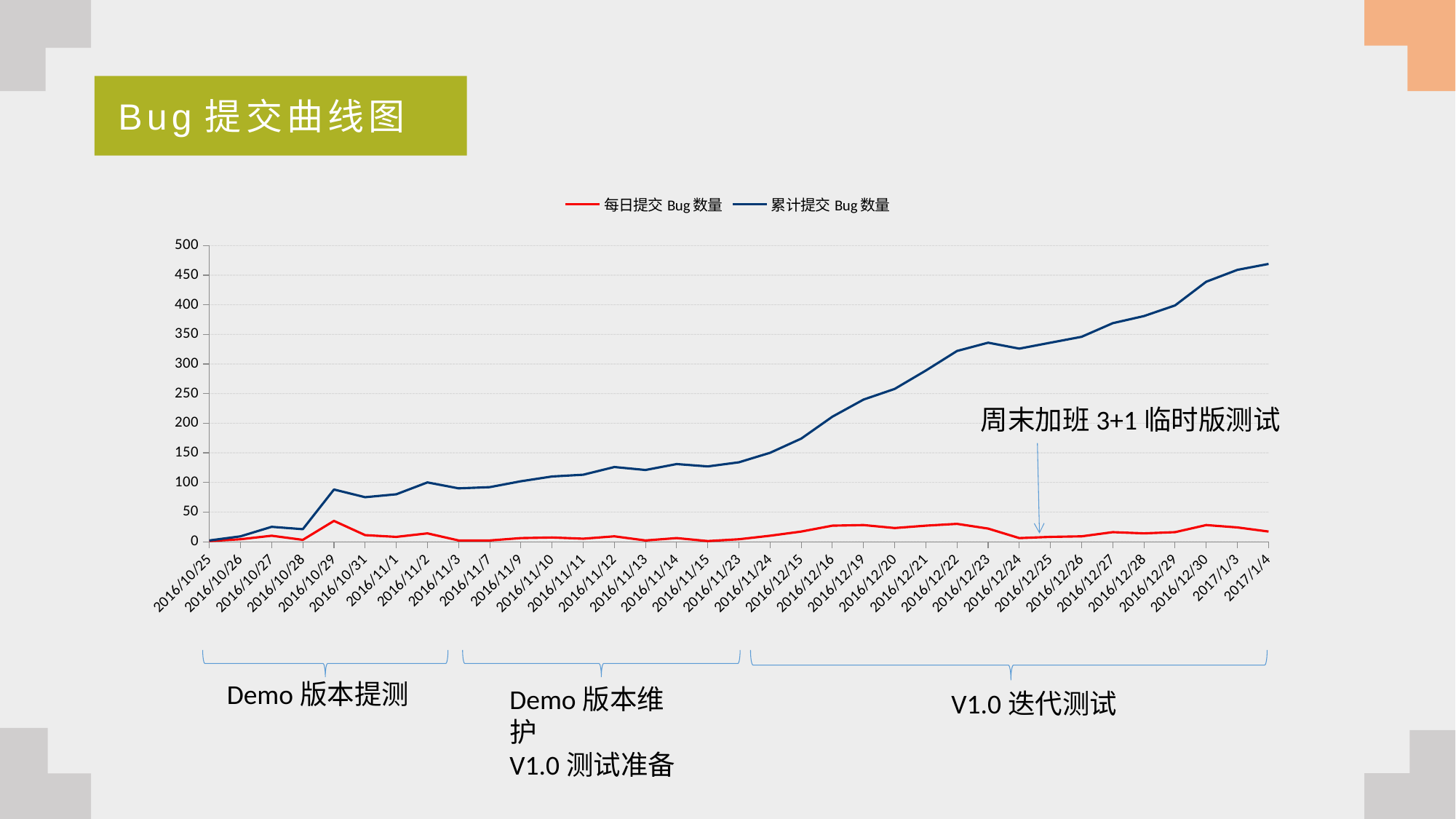

Bug提交曲线图

### Chart

| Category | 每日提交Bug数量 | 累计提交Bug数量 |
|---|---|---|
| 42668 | 1.0 | 1.0 |
| 42669 | 4.0 | 5.0 |
| 42670 | 10.0 | 15.0 |
| 42671 | 3.0 | 18.0 |
| 42672 | 35.0 | 53.0 |
| 42674 | 11.0 | 64.0 |
| 42675 | 8.0 | 72.0 |
| 42676 | 14.0 | 86.0 |
| 42677 | 2.0 | 88.0 |
| 42681 | 2.0 | 90.0 |
| 42683 | 6.0 | 96.0 |
| 42684 | 7.0 | 103.0 |
| 42685 | 5.0 | 108.0 |
| 42686 | 9.0 | 117.0 |
| 42687 | 2.0 | 119.0 |
| 42688 | 6.0 | 125.0 |
| 42689 | 1.0 | 126.0 |
| 42697 | 4.0 | 130.0 |
| 42698 | 10.0 | 140.0 |
| 42719 | 17.0 | 157.0 |
| 42720 | 27.0 | 184.0 |
| 42723 | 28.0 | 212.0 |
| 42724 | 23.0 | 235.0 |
| 42725 | 27.0 | 262.0 |
| 42726 | 30.0 | 292.0 |
| 42727 | 22.0 | 314.0 |
| 42728 | 6.0 | 320.0 |
| 42729 | 8.0 | 328.0 |
| 42730 | 9.0 | 337.0 |
| 42731 | 16.0 | 353.0 |
| 42732 | 14.0 | 367.0 |
| 42733 | 16.0 | 383.0 |
| 42734 | 28.0 | 411.0 |
| 42738 | 24.0 | 435.0 |
| 42739 | 17.0 | 452.0 |
周末加班3+1临时版测试

Demo版本提测
Demo版本维护
V1.0测试准备
V1.0迭代测试